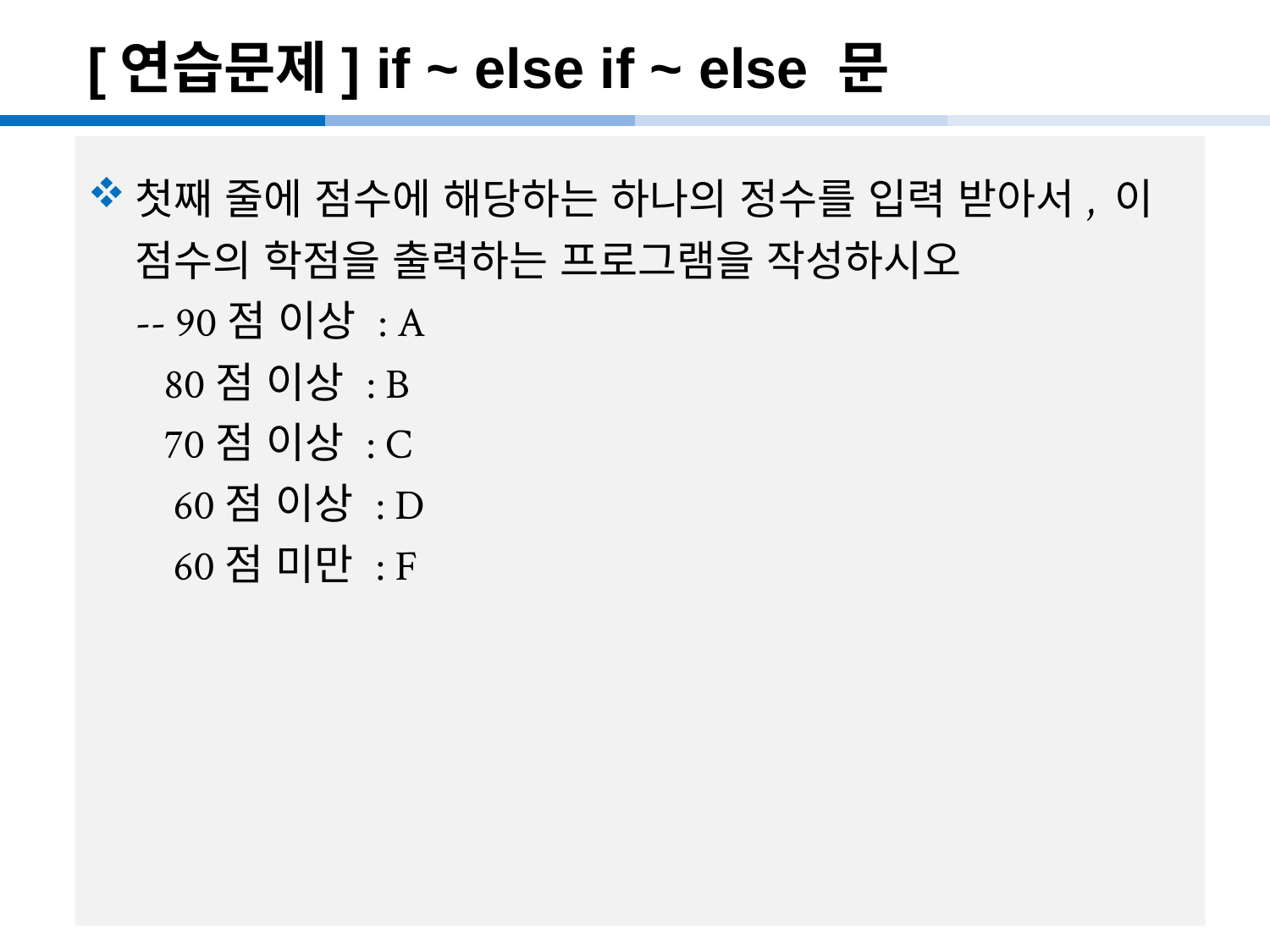

# [연습문제] if ~ else if ~ else 문
첫째 줄에 점수에 해당하는 하나의 정수를 입력 받아서, 이 점수의 학점을 출력하는 프로그램을 작성하시오
     -- 90점 이상 : A
        80점 이상 : B
        70점 이상 : C
         60점 이상 : D
         60점 미만 : F